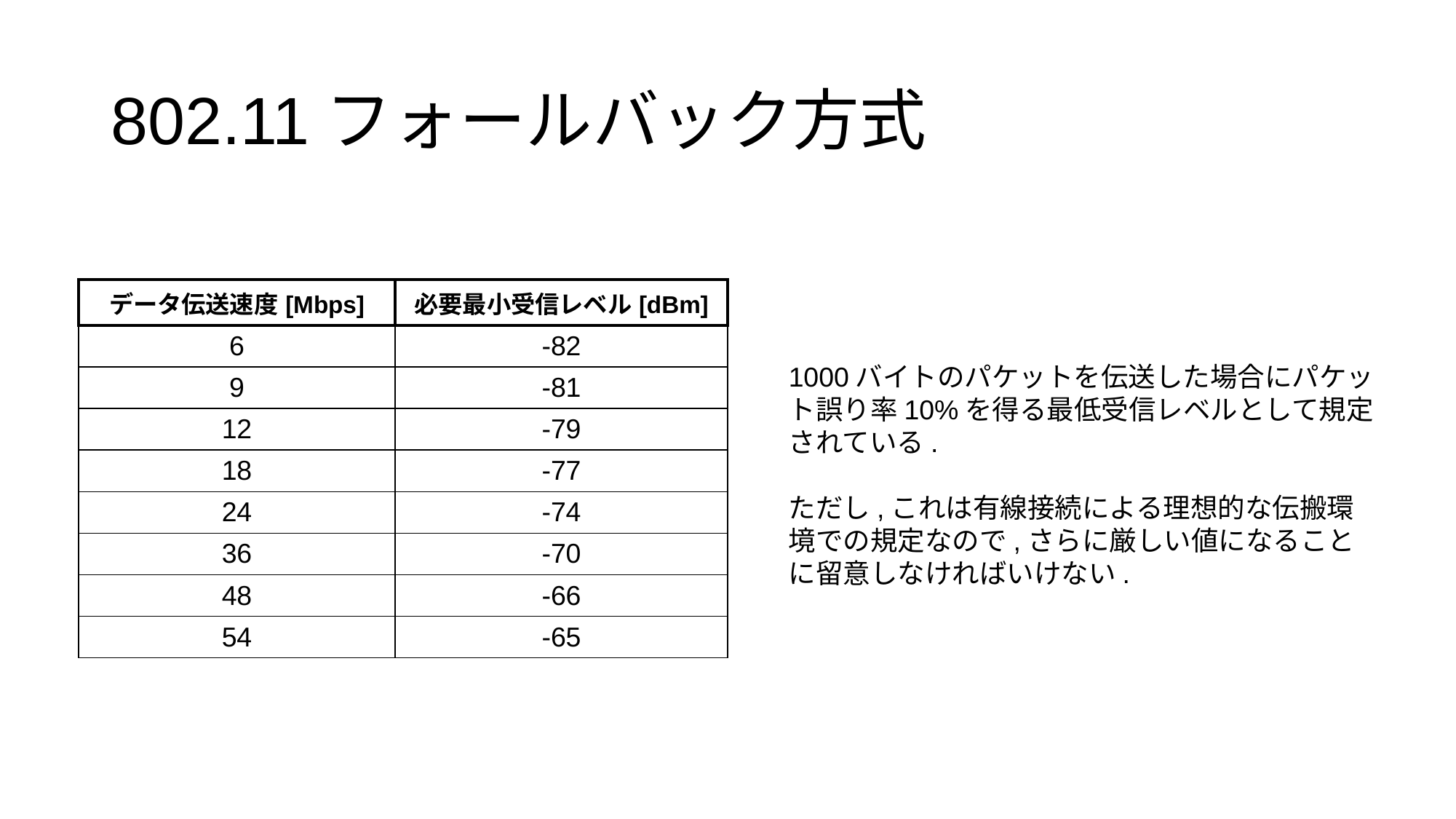

# 802.11フォールバック方式
| データ伝送速度[Mbps] | 必要最小受信レベル[dBm] |
| --- | --- |
| 6 | -82 |
| 9 | -81 |
| 12 | -79 |
| 18 | -77 |
| 24 | -74 |
| 36 | -70 |
| 48 | -66 |
| 54 | -65 |
1000バイトのパケットを伝送した場合にパケット誤り率10%を得る最低受信レベルとして規定されている.

ただし,これは有線接続による理想的な伝搬環境での規定なので,さらに厳しい値になることに留意しなければいけない.